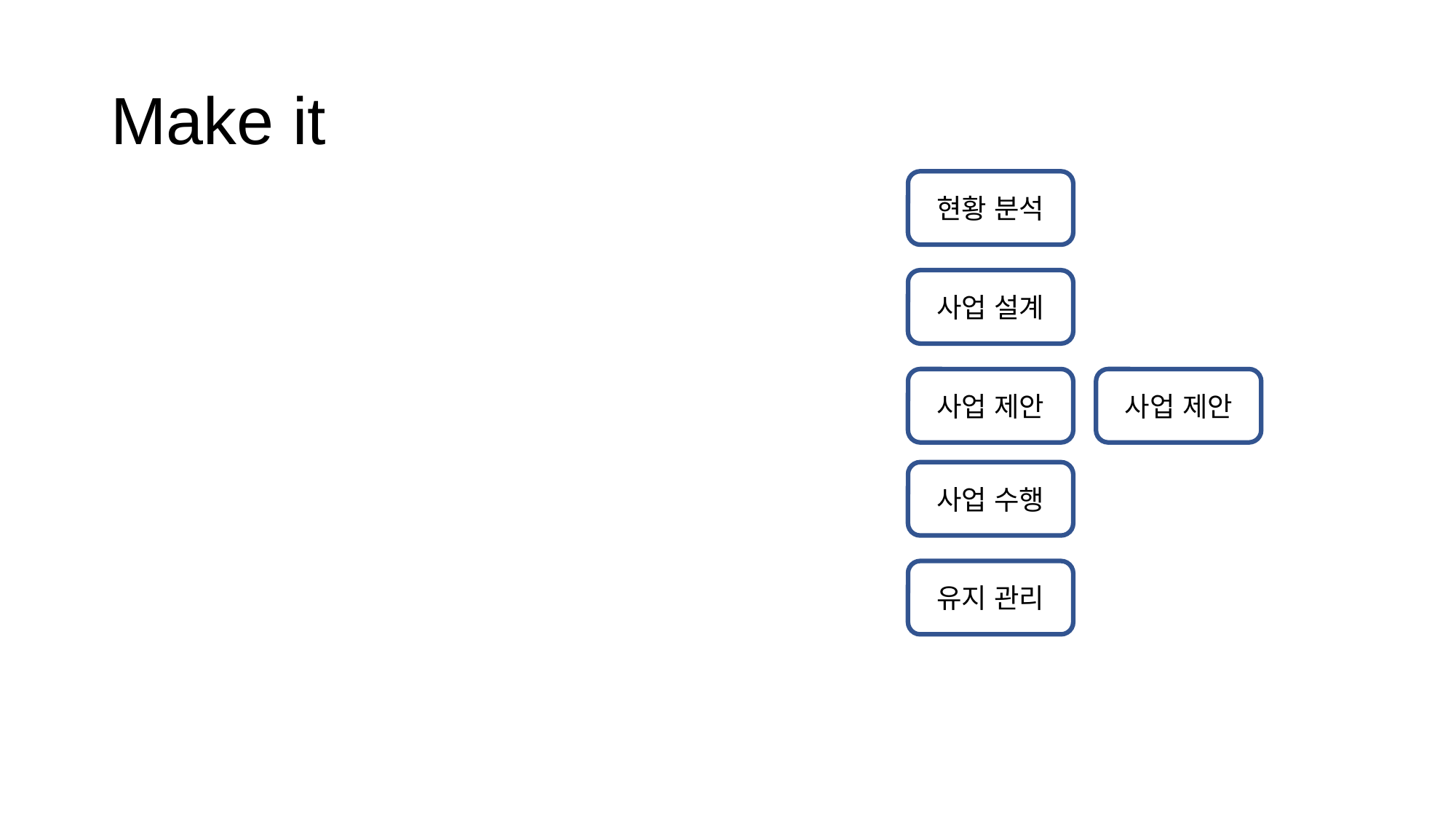

# Make it
현황 분석
사업 설계
사업 제안
사업 제안
사업 수행
유지 관리